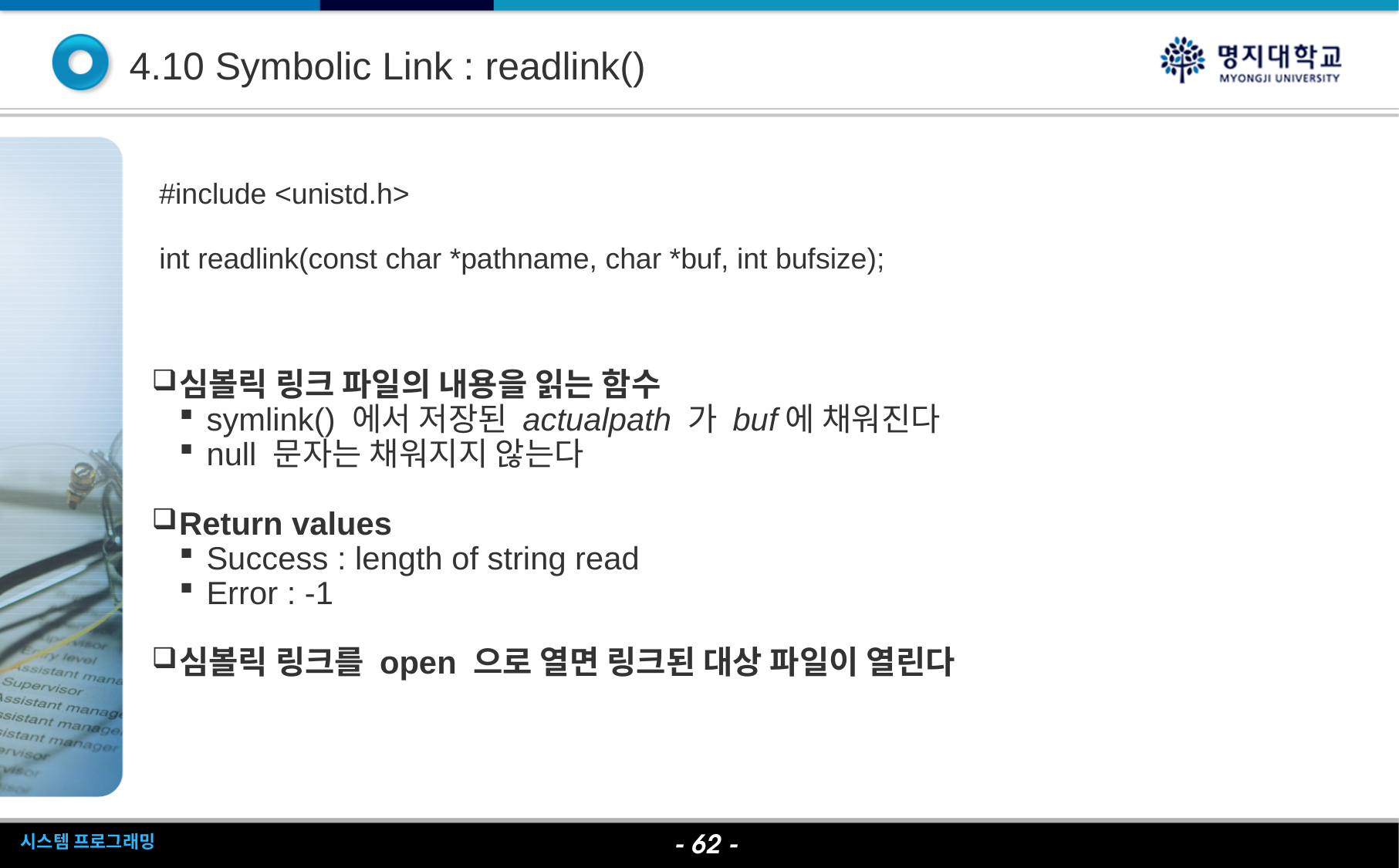

4.10 Symbolic Link : readlink()
| #include <unistd.h> int readlink(const char \*pathname, char \*buf, int bufsize); |
| --- |
심볼릭 링크 파일의 내용을 읽는 함수
symlink() 에서 저장된 actualpath 가 buf에 채워진다
null 문자는 채워지지 않는다

Return values
Success : length of string read
Error : -1

심볼릭 링크를 open 으로 열면 링크된 대상 파일이 열린다

- 62 -